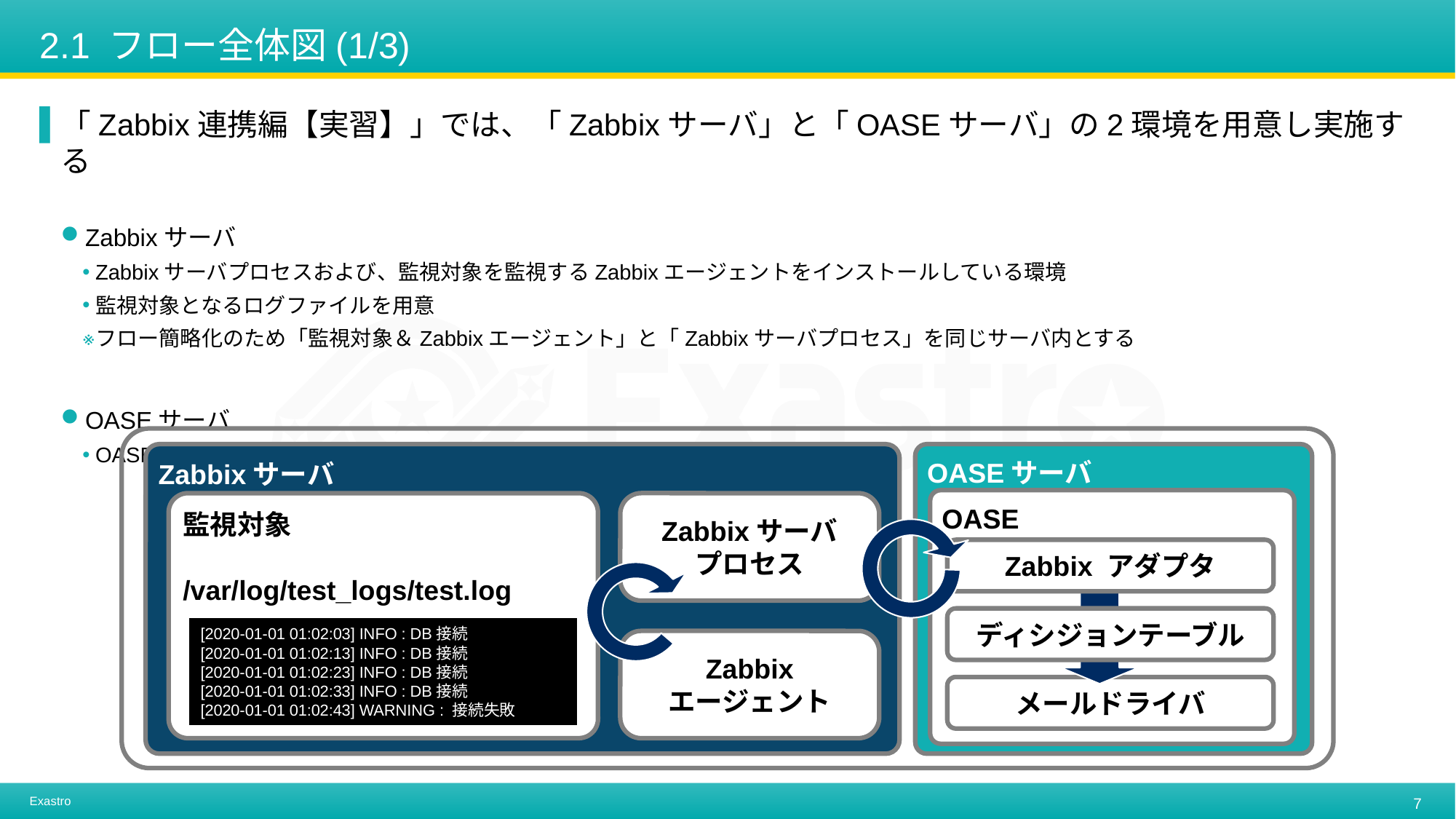

# 2.1 フロー全体図(1/3)
「Zabbix連携編【実習】」では、「Zabbixサーバ」と「OASEサーバ」の2環境を用意し実施する

Zabbixサーバ
Zabbixサーバプロセスおよび、監視対象を監視するZabbixエージェントをインストールしている環境
監視対象となるログファイルを用意
フロー簡略化のため「監視対象＆Zabbixエージェント」と「Zabbixサーバプロセス」を同じサーバ内とする

OASEサーバ
OASE、監視アダプタおよびドライバをインストールしている環境

Zabbixサーバ
OASEサーバ
OASE
監視対象

/var/log/test_logs/test.log
Zabbixサーバ
プロセス

Zabbix アダプタ

ディシジョンテーブル
[2020-01-01 01:02:03] INFO : DB接続
[2020-01-01 01:02:13] INFO : DB接続
[2020-01-01 01:02:23] INFO : DB接続
[2020-01-01 01:02:33] INFO : DB接続
[2020-01-01 01:02:43] WARNING : 接続失敗
Zabbix
エージェント
メールドライバ